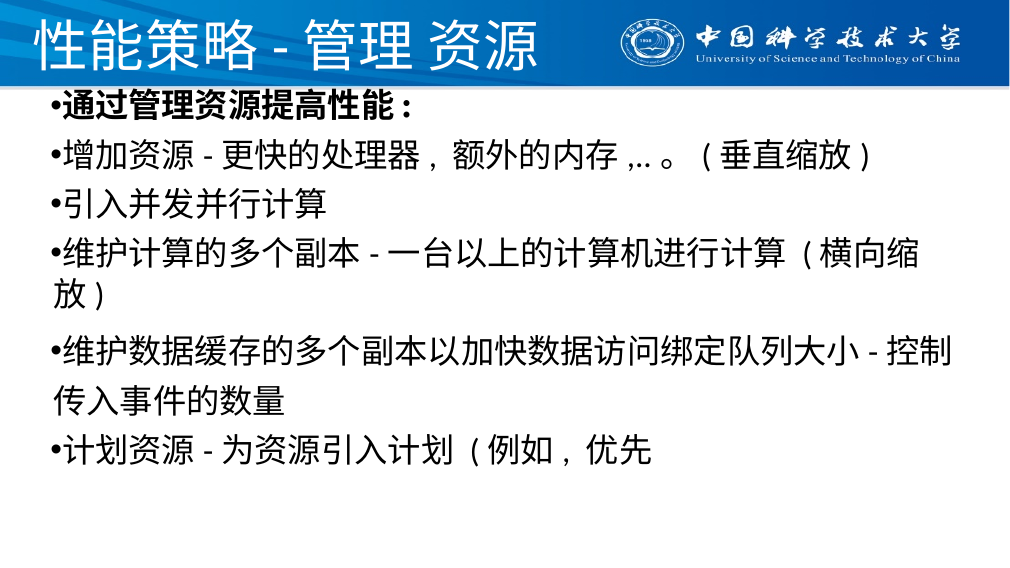

# 性能策略-管理 资源
通过管理资源提高性能:
增加资源-更快的处理器, 额外的内存,..。(垂直缩放)
引入并发并行计算
维护计算的多个副本-一台以上的计算机进行计算 (横向缩放)
维护数据缓存的多个副本以加快数据访问绑定队列大小-控制传入事件的数量
计划资源-为资源引入计划 (例如, 优先